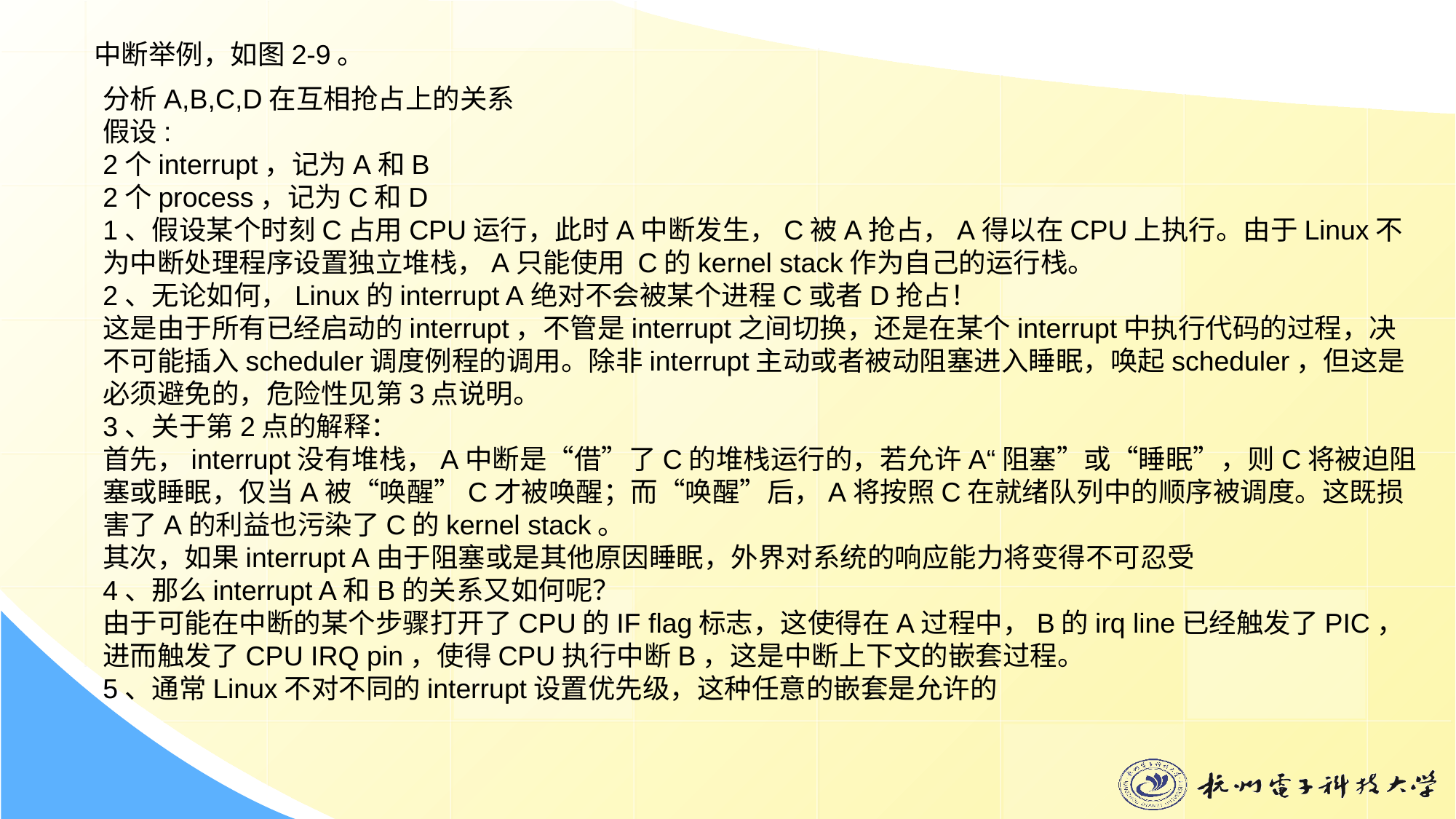

中断举例，如图2-9。
分析A,B,C,D在互相抢占上的关系
假设:
2个interrupt，记为A和B
2个process，记为C和D
1、假设某个时刻C占用CPU运行，此时A中断发生，C被A抢占，A得以在CPU上执行。由于Linux不为中断处理程序设置独立堆栈，A只能使用 C的kernel stack作为自己的运行栈。
2、无论如何，Linux的interrupt A绝对不会被某个进程C或者D抢占！
这是由于所有已经启动的interrupt，不管是interrupt之间切换，还是在某个interrupt中执行代码的过程，决不可能插入scheduler调度例程的调用。除非interrupt主动或者被动阻塞进入睡眠，唤起scheduler，但这是必须避免的，危险性见第3点说明。
3、关于第2点的解释：
首先，interrupt没有堆栈，A中断是“借”了C的堆栈运行的，若允许A“阻塞”或“睡眠”，则C将被迫阻塞或睡眠，仅当A被“唤醒”C才被唤醒；而“唤醒”后，A将按照C在就绪队列中的顺序被调度。这既损害了A的利益也污染了C的kernel stack。
其次，如果interrupt A由于阻塞或是其他原因睡眠，外界对系统的响应能力将变得不可忍受
4、那么interrupt A和B的关系又如何呢？
由于可能在中断的某个步骤打开了CPU的IF flag标志，这使得在A过程中，B的irq line已经触发了PIC，进而触发了CPU IRQ pin，使得CPU执行中断B，这是中断上下文的嵌套过程。
5、通常Linux不对不同的interrupt设置优先级，这种任意的嵌套是允许的